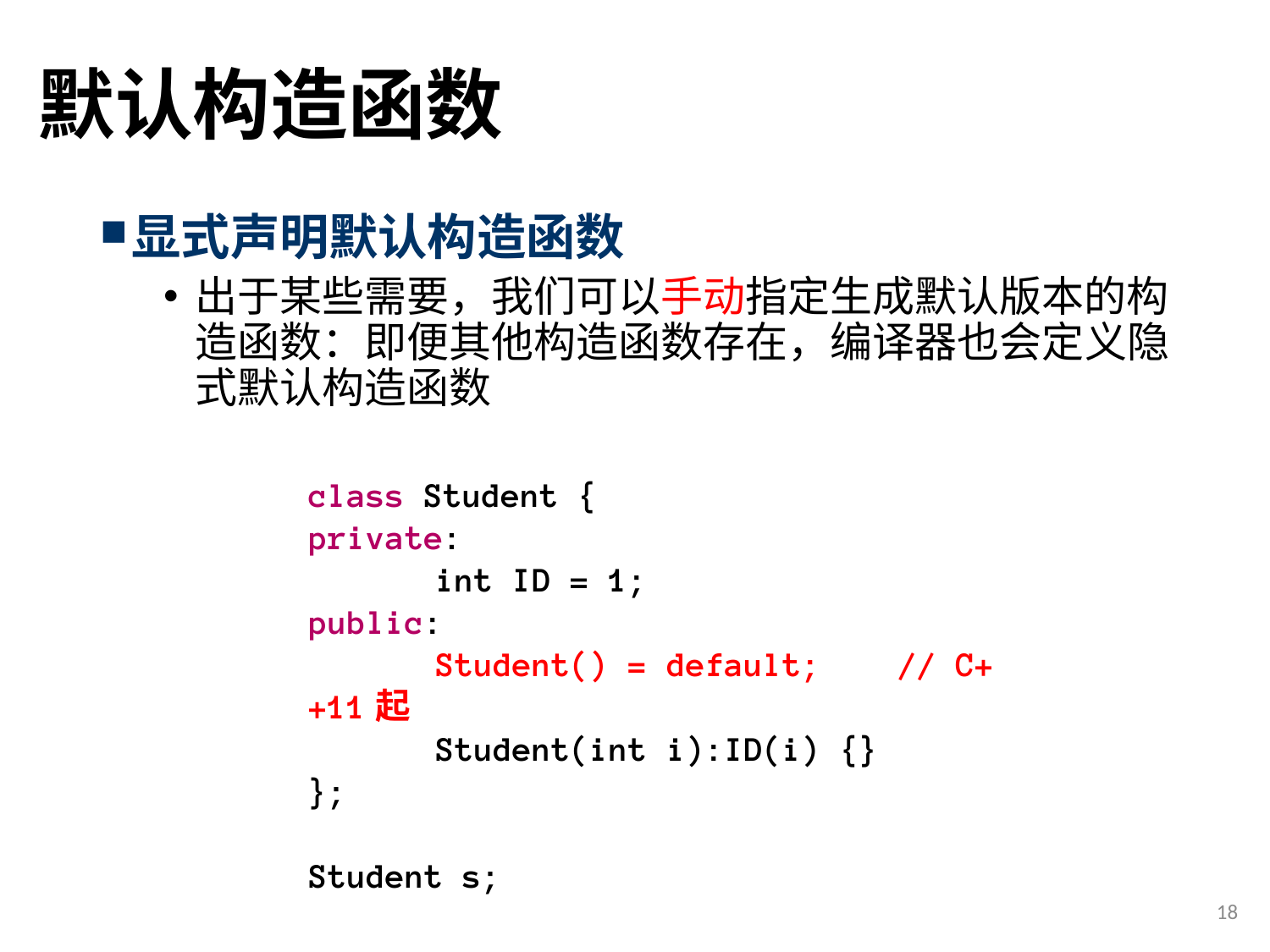

# 默认构造函数
显式声明默认构造函数
出于某些需要，我们可以手动指定生成默认版本的构造函数：即便其他构造函数存在，编译器也会定义隐式默认构造函数
class Student {
private:
	int ID = 1;
public:
	Student() = default;    // C++11起
	Student(int i):ID(i) {}
};

Student s;
18